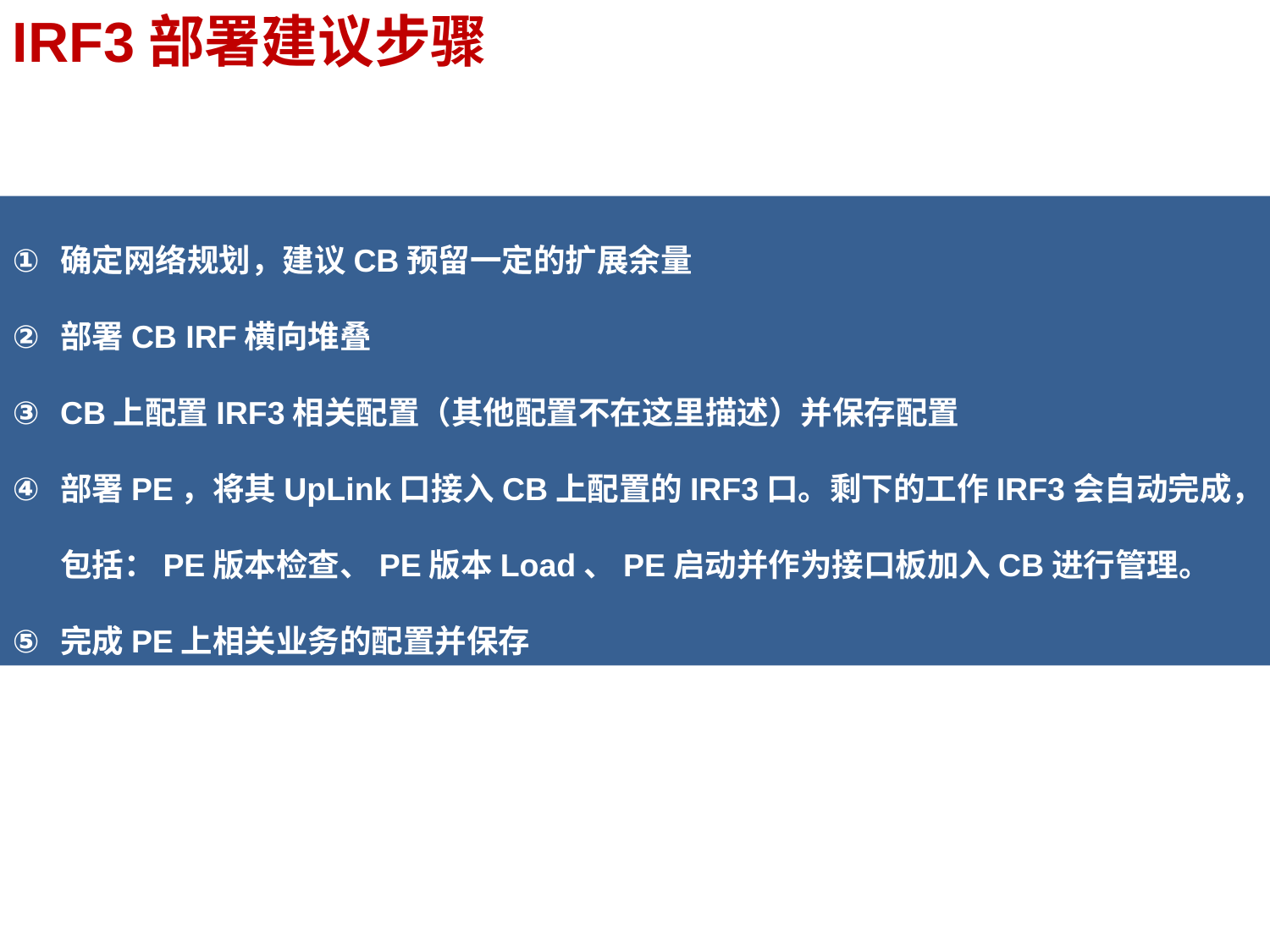

IRF3部署建议步骤
确定网络规划，建议CB预留一定的扩展余量
部署CB IRF横向堆叠
CB上配置IRF3相关配置（其他配置不在这里描述）并保存配置
部署PE，将其UpLink口接入CB上配置的IRF3口。剩下的工作IRF3会自动完成，包括：PE版本检查、PE版本Load、PE启动并作为接口板加入CB进行管理。
完成PE上相关业务的配置并保存